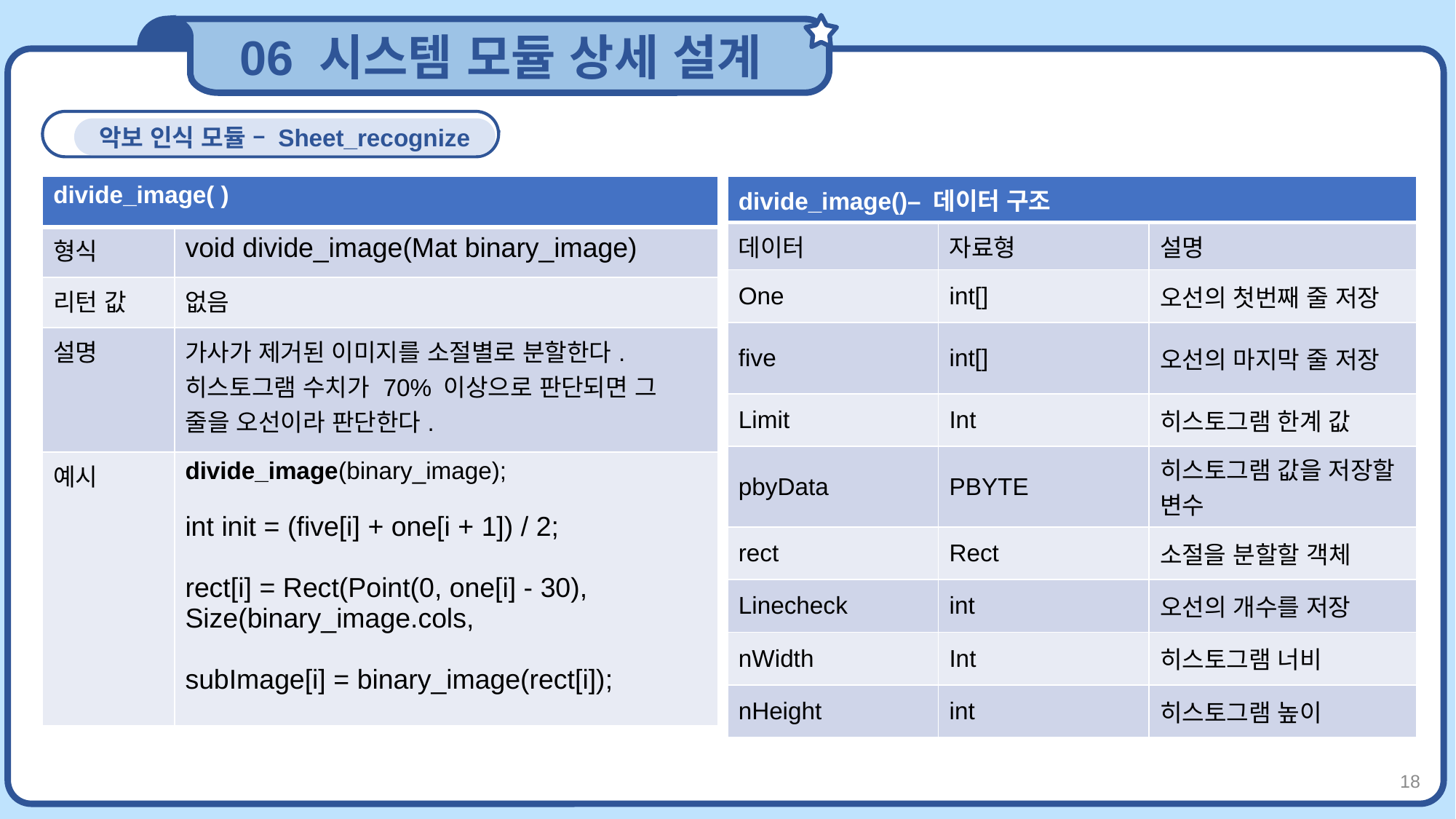

06 시스템 모듈 상세 설계

CONTENTS
악보 인식 모듈 – Sheet_recognize
| divide\_image( ) |  |
| --- | --- |
| 형식 | void divide\_image(Mat binary\_image) |
| 리턴 값 | 없음 |
| 설명 | 가사가 제거된 이미지를 소절별로 분할한다. 히스토그램 수치가 70% 이상으로 판단되면 그 줄을 오선이라 판단한다. |
| 예시 | divide\_image(binary\_image); int init = (five[i] + one[i + 1]) / 2; rect[i] = Rect(Point(0, one[i] - 30), Size(binary\_image.cols, subImage[i] = binary\_image(rect[i]); |
| divide\_image()– 데이터 구조 |  |  |
| --- | --- | --- |
| 데이터 | 자료형 | 설명 |
| One | int[] | 오선의 첫번째 줄 저장 |
| five | int[] | 오선의 마지막 줄 저장 |
| Limit | Int | 히스토그램 한계 값 |
| pbyData | PBYTE | 히스토그램 값을 저장할 변수 |
| rect | Rect | 소절을 분할할 객체 |
| Linecheck | int | 오선의 개수를 저장 |
| nWidth | Int | 히스토그램 너비 |
| nHeight | int | 히스토그램 높이 |
18